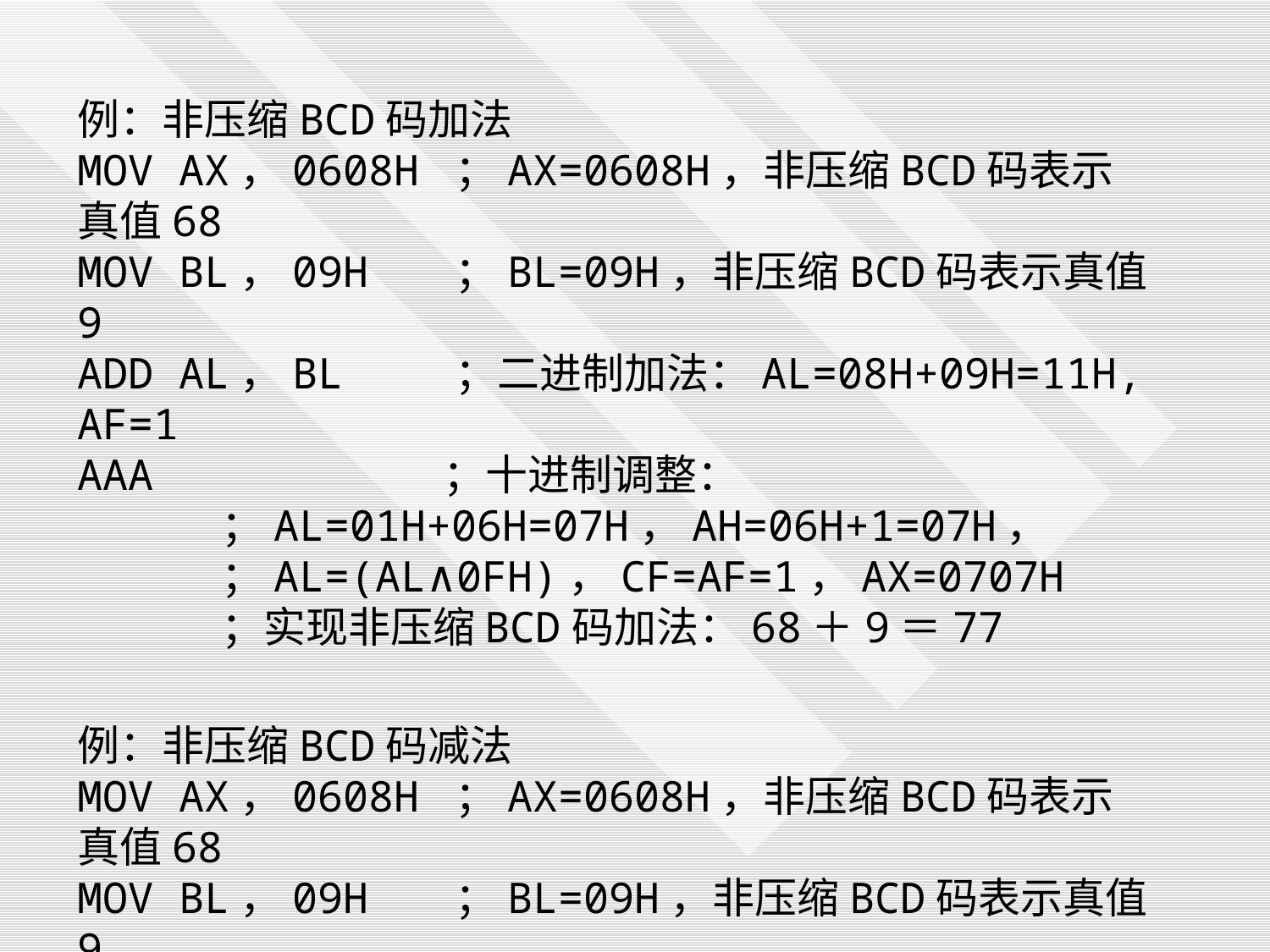

例：非压缩BCD码加法
MOV AX，0608H ；AX=0608H，非压缩BCD码表示真值68
MOV BL，09H   ；BL=09H，非压缩BCD码表示真值9
ADD AL，BL    ；二进制加法：AL=08H+09H=11H, AF=1
AAA           ；十进制调整：
              ；AL=01H+06H=07H，AH=06H+1=07H，
              ；AL=(AL∧0FH)，CF=AF=1，AX=0707H
              ；实现非压缩BCD码加法：68＋9＝77

例：非压缩BCD码减法
MOV AX，0608H ；AX=0608H，非压缩BCD码表示真值68
MOV BL，09H   ；BL=09H，非压缩BCD码表示真值9
SUB AL，BL    ；二进制减法：AL=08H-09H=FFH
AAS           ；十进制调整：AX=0509H
              ；实现非压缩BCD码减法：68-9＝59